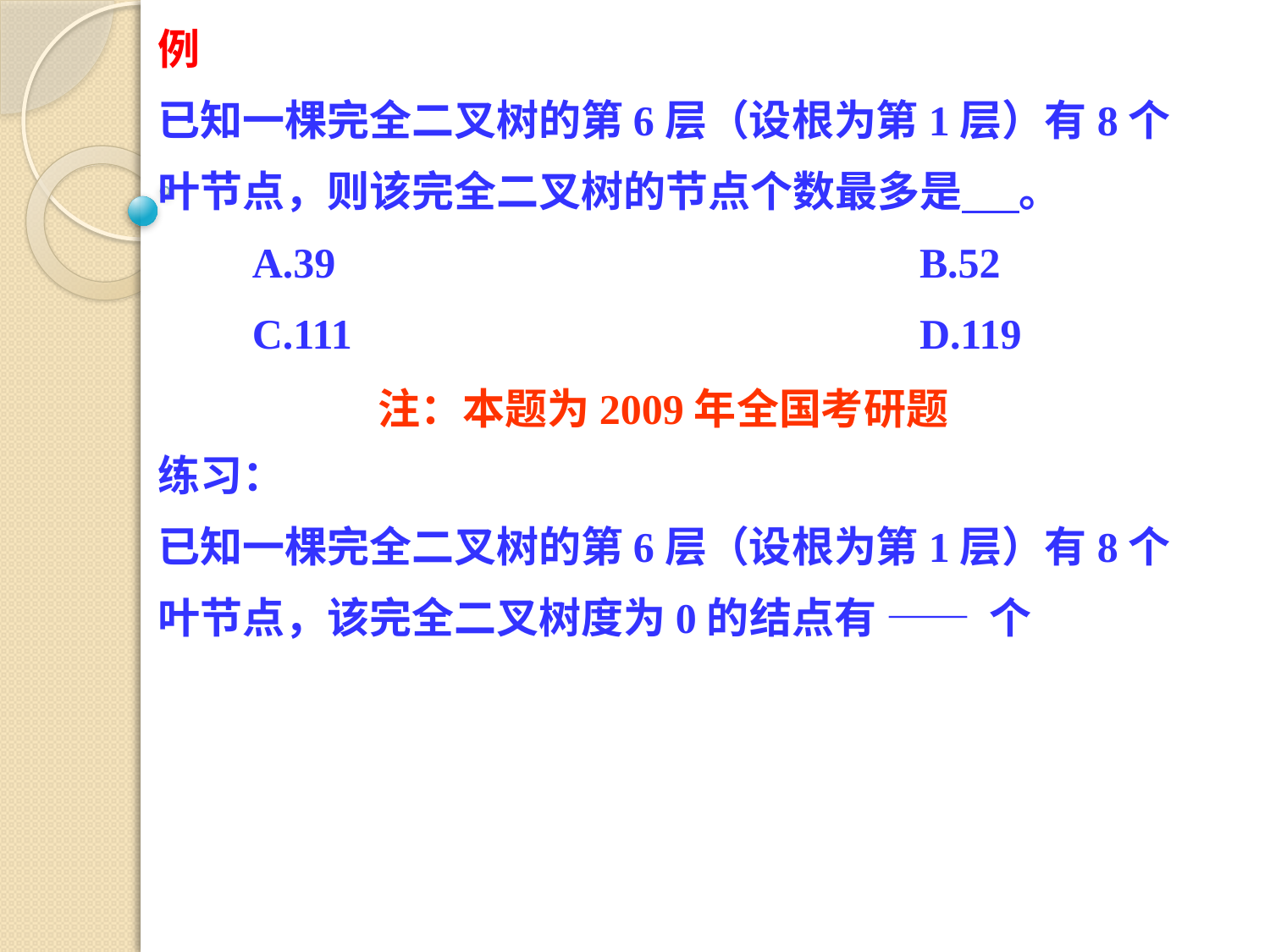

例
已知一棵完全二叉树的第6层（设根为第1层）有8个叶节点，则该完全二叉树的节点个数最多是      。
　　A.39					B.52
　　C.111					D.119

练习：
已知一棵完全二叉树的第6层（设根为第1层）有8个叶节点，该完全二叉树度为0的结点有 ——  个
注：本题为2009年全国考研题